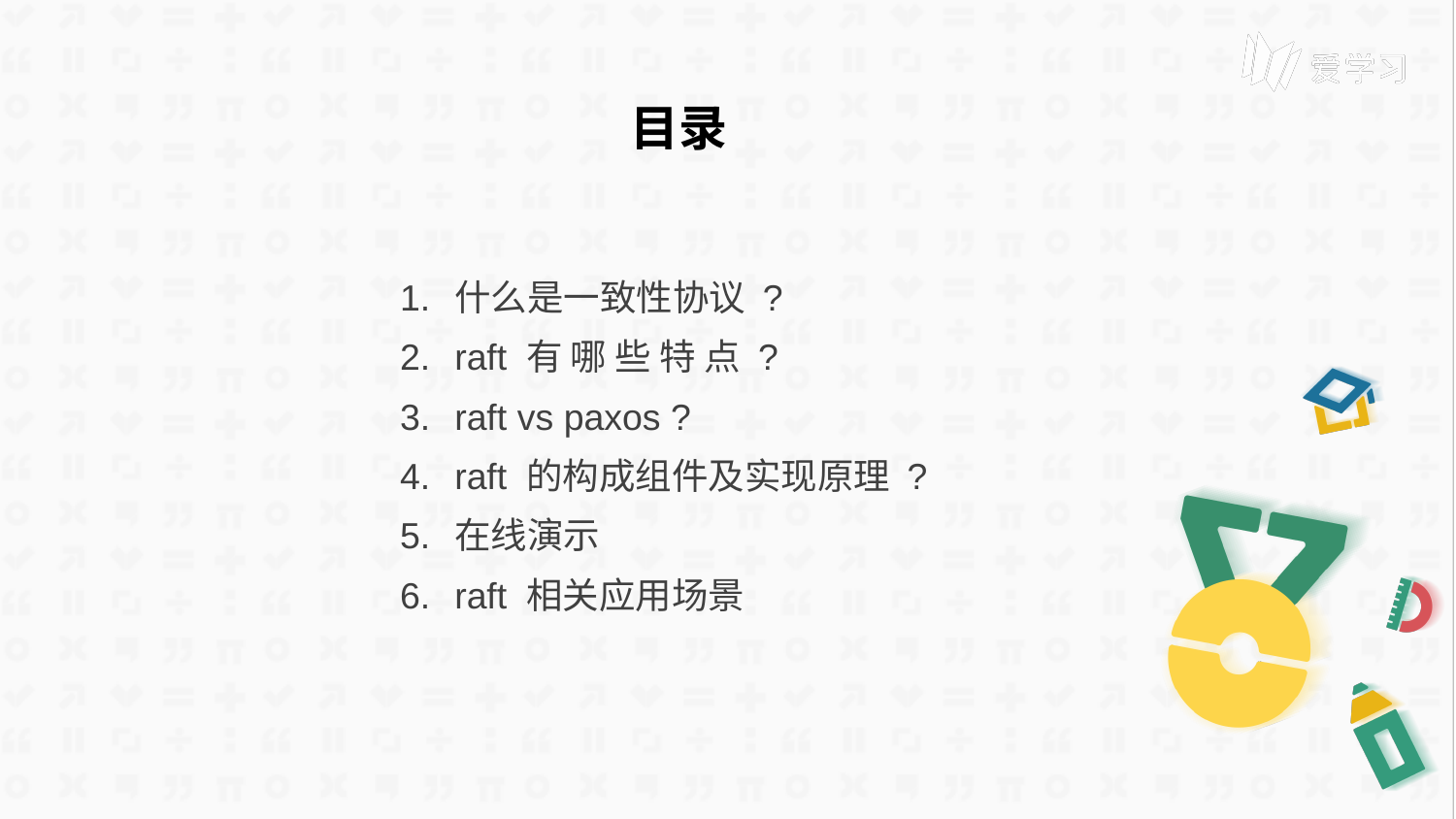

什么是一致性协议 ?
raft 有 哪 些 特 点 ?
raft vs paxos ?
raft 的构成组件及实现原理 ?
在线演示
raft 相关应用场景